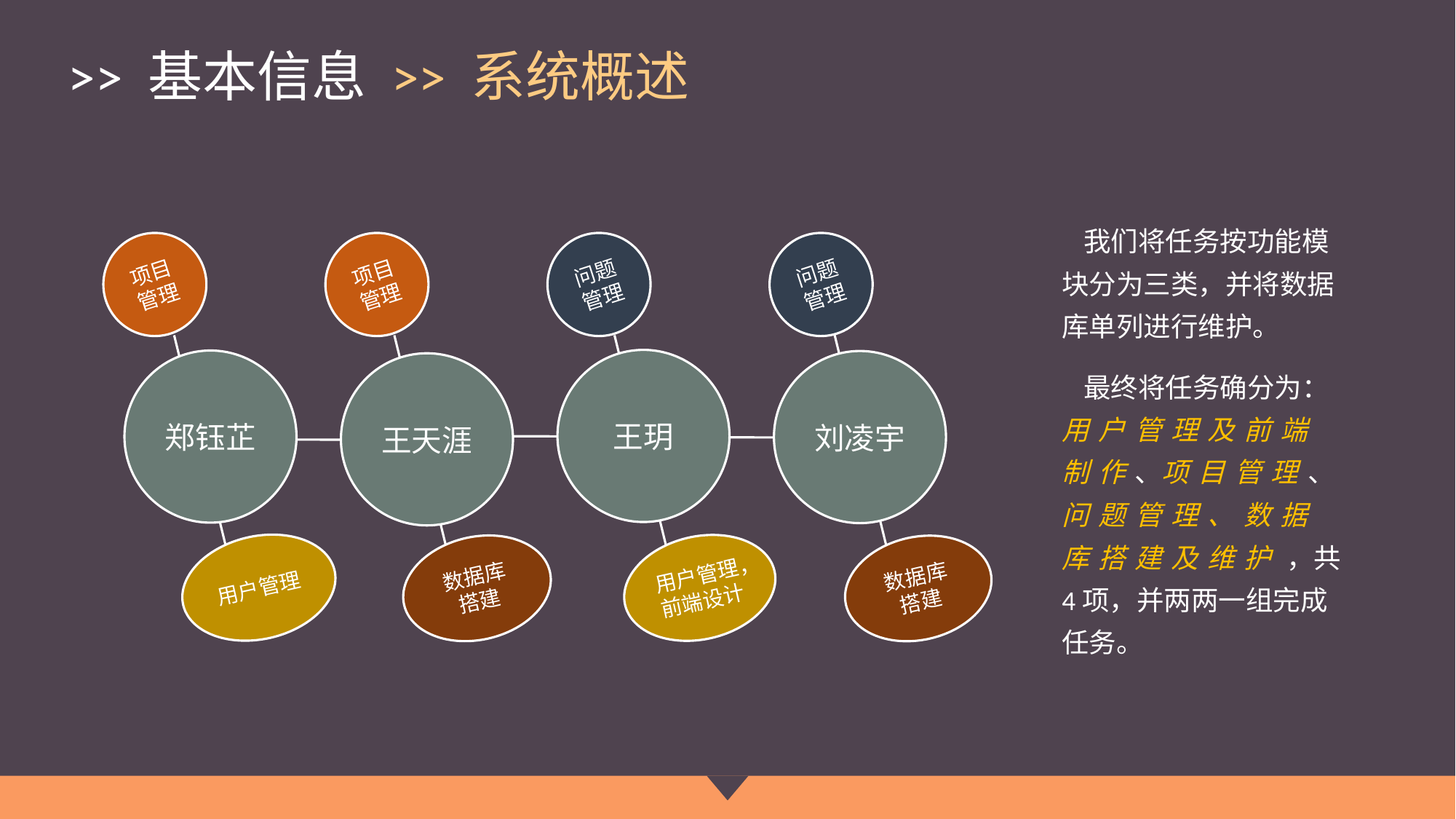

# >> 基本信息 >> 系统概述
我们将任务按功能模块分为三类，并将数据库单列进行维护。
最终将任务确分为：用户管理及前端制作、项目管理、问题管理、数据库搭建及维护 ，共4项，并两两一组完成任务。
项目管理
项目管理
问题管理
问题管理
王玥
郑钰芷
刘凌宇
王天涯
用户管理
用户管理，前端设计
数据库搭建
数据库搭建